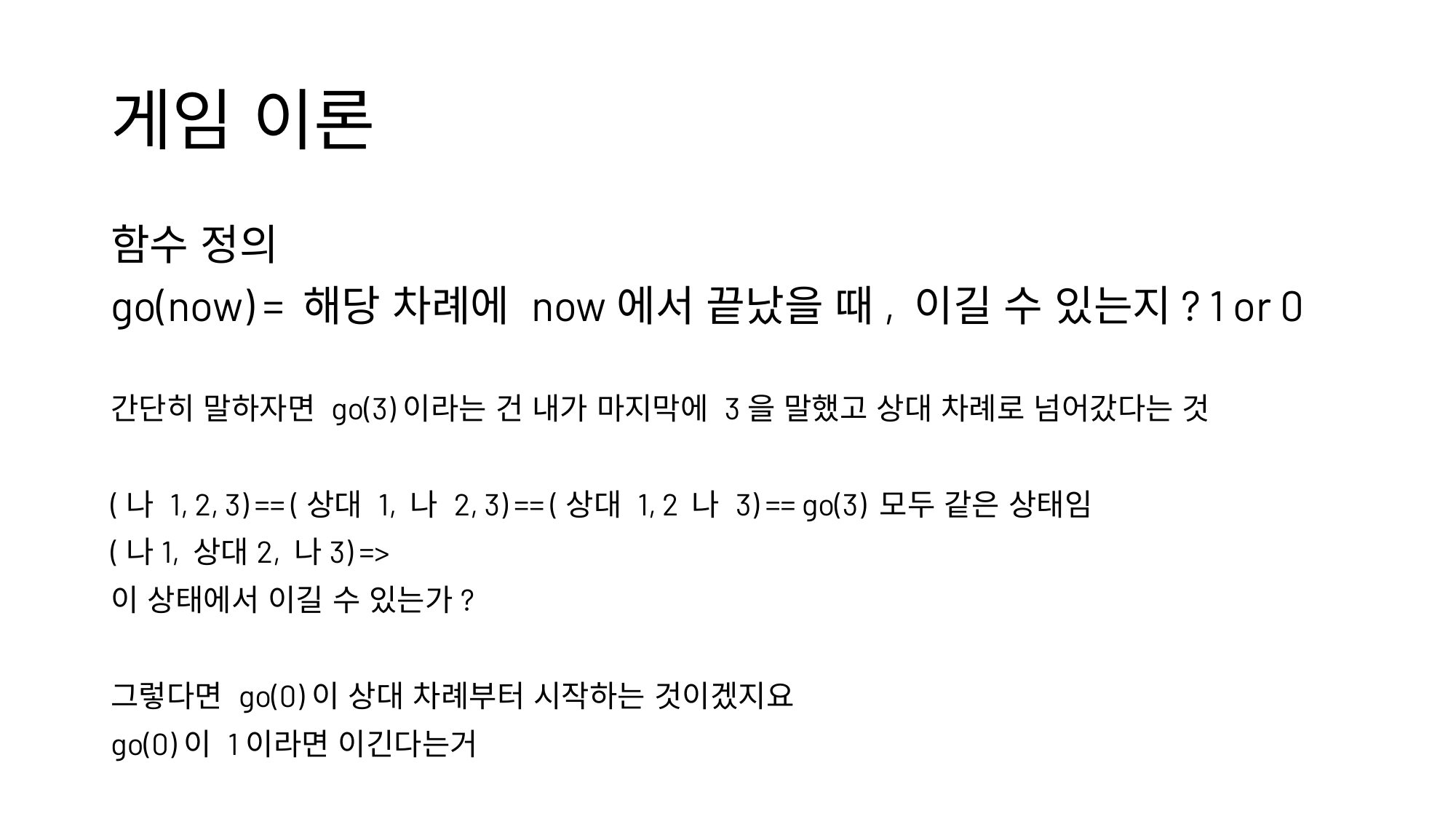

# 게임 이론
함수 정의
go(now) = 해당 차례에 now에서 끝났을 때, 이길 수 있는지? 1 or 0

간단히 말하자면 go(3)이라는 건 내가 마지막에 3을 말했고 상대 차례로 넘어갔다는 것

(나 1, 2, 3) == (상대 1, 나 2, 3) == (상대 1, 2 나 3) == go(3) 모두 같은 상태임
(나1, 상대2, 나3) =>
이 상태에서 이길 수 있는가?

그렇다면 go(0)이 상대 차례부터 시작하는 것이겠지요
go(0)이 1이라면 이긴다는거